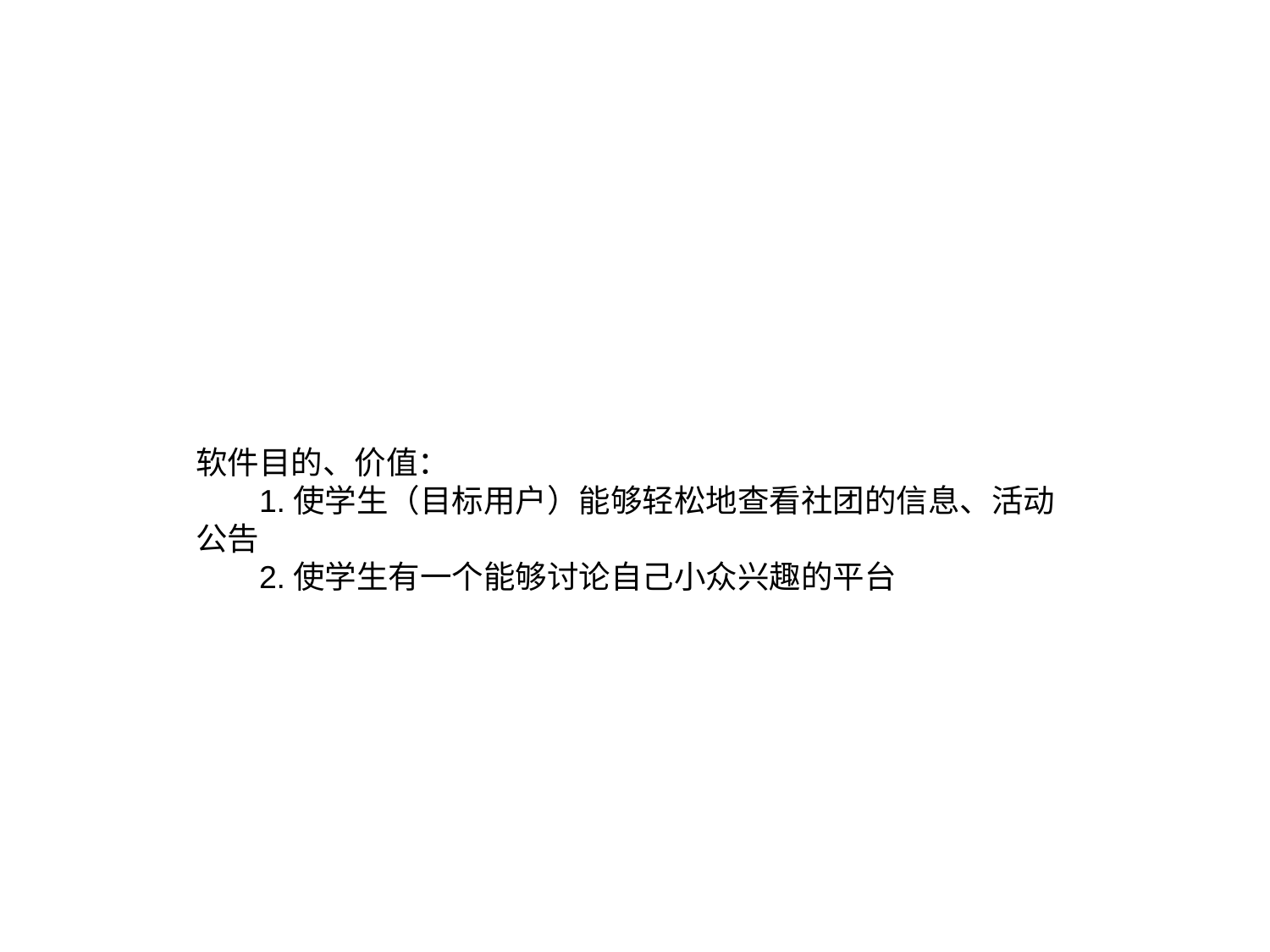

软件目的、价值：
1.使学生（目标用户）能够轻松地查看社团的信息、活动公告
2.使学生有一个能够讨论自己小众兴趣的平台